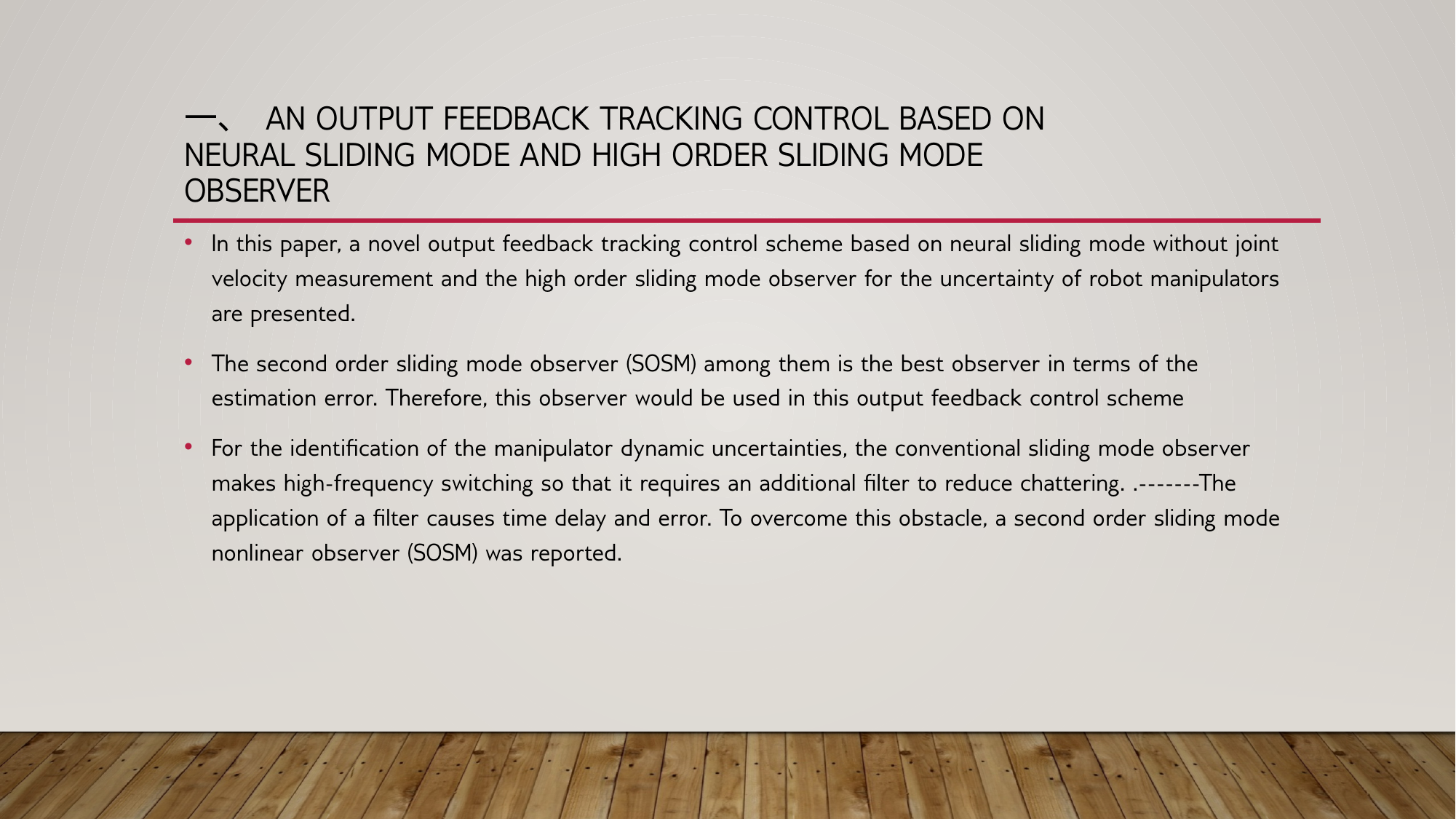

# 一、 An Output Feedback Tracking Control based on Neural Sliding Mode and High Order Sliding Mode Observer
In this paper, a novel output feedback tracking control scheme based on neural sliding mode without joint velocity measurement and the high order sliding mode observer for the uncertainty of robot manipulators are presented.
The second order sliding mode observer (SOSM) among them is the best observer in terms of the estimation error. Therefore, this observer would be used in this output feedback control scheme
For the identification of the manipulator dynamic uncertainties, the conventional sliding mode observer makes high-frequency switching so that it requires an additional filter to reduce chattering. .-------The application of a filter causes time delay and error. To overcome this obstacle, a second order sliding mode nonlinear observer (SOSM) was reported.